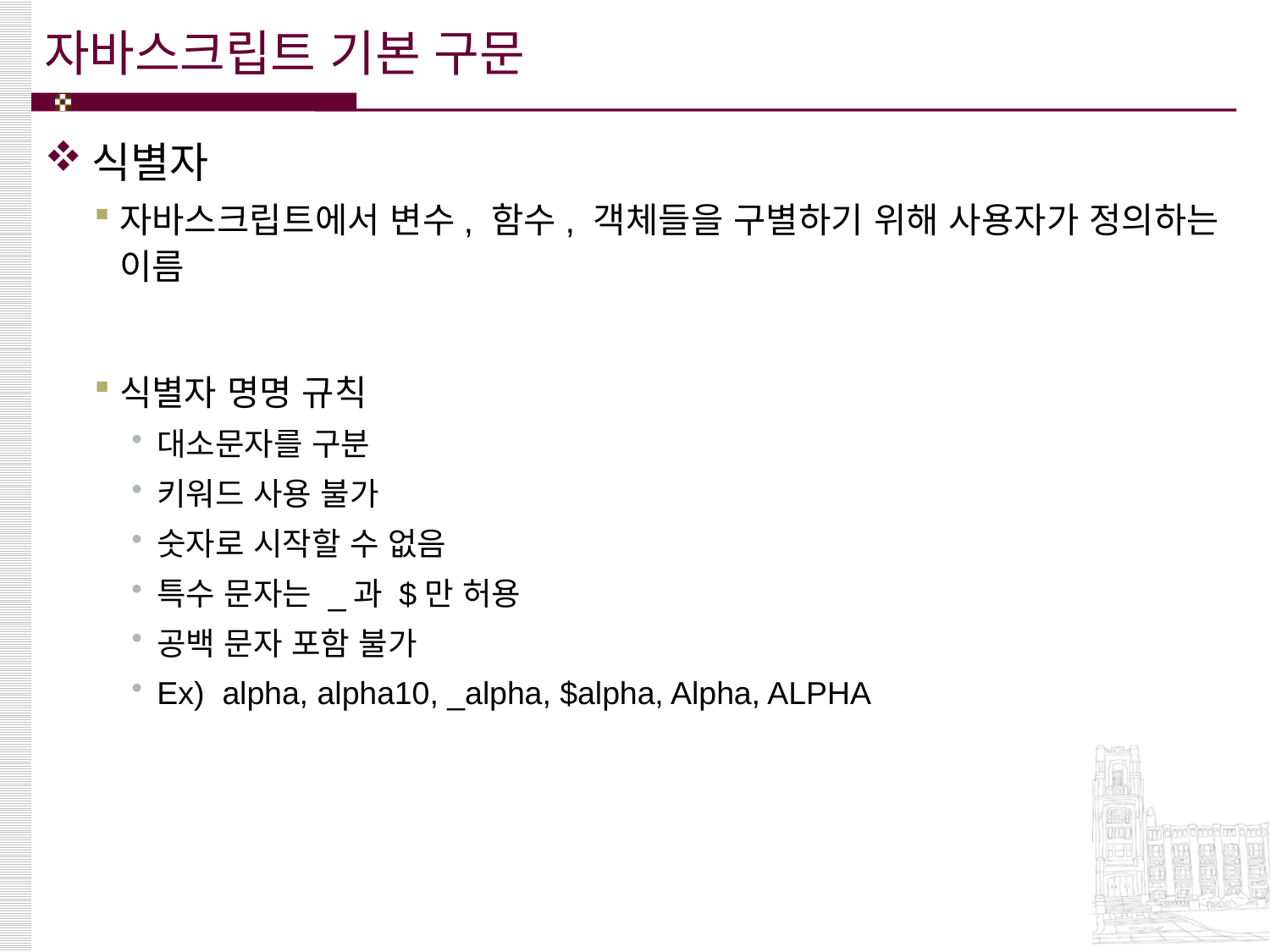

# 자바스크립트 기본 구문
식별자
자바스크립트에서 변수, 함수, 객체들을 구별하기 위해 사용자가 정의하는 이름

식별자 명명 규칙
대소문자를 구분
키워드 사용 불가
숫자로 시작할 수 없음
특수 문자는 _과 $만 허용
공백 문자 포함 불가
Ex)  alpha, alpha10, _alpha, $alpha, Alpha, ALPHA